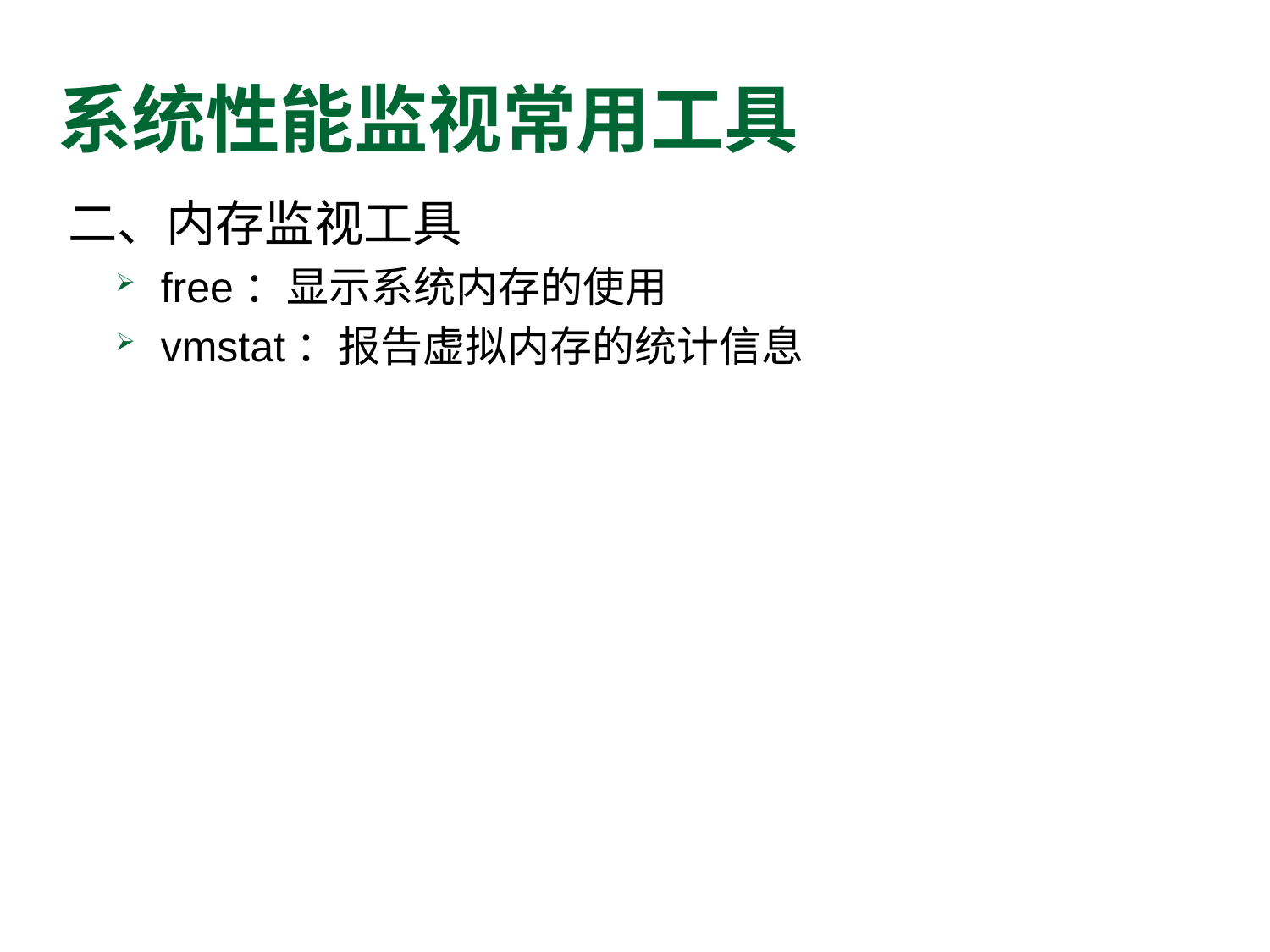

# 系统性能监视常用工具
二、内存监视工具
free：显示系统内存的使用
vmstat：报告虚拟内存的统计信息